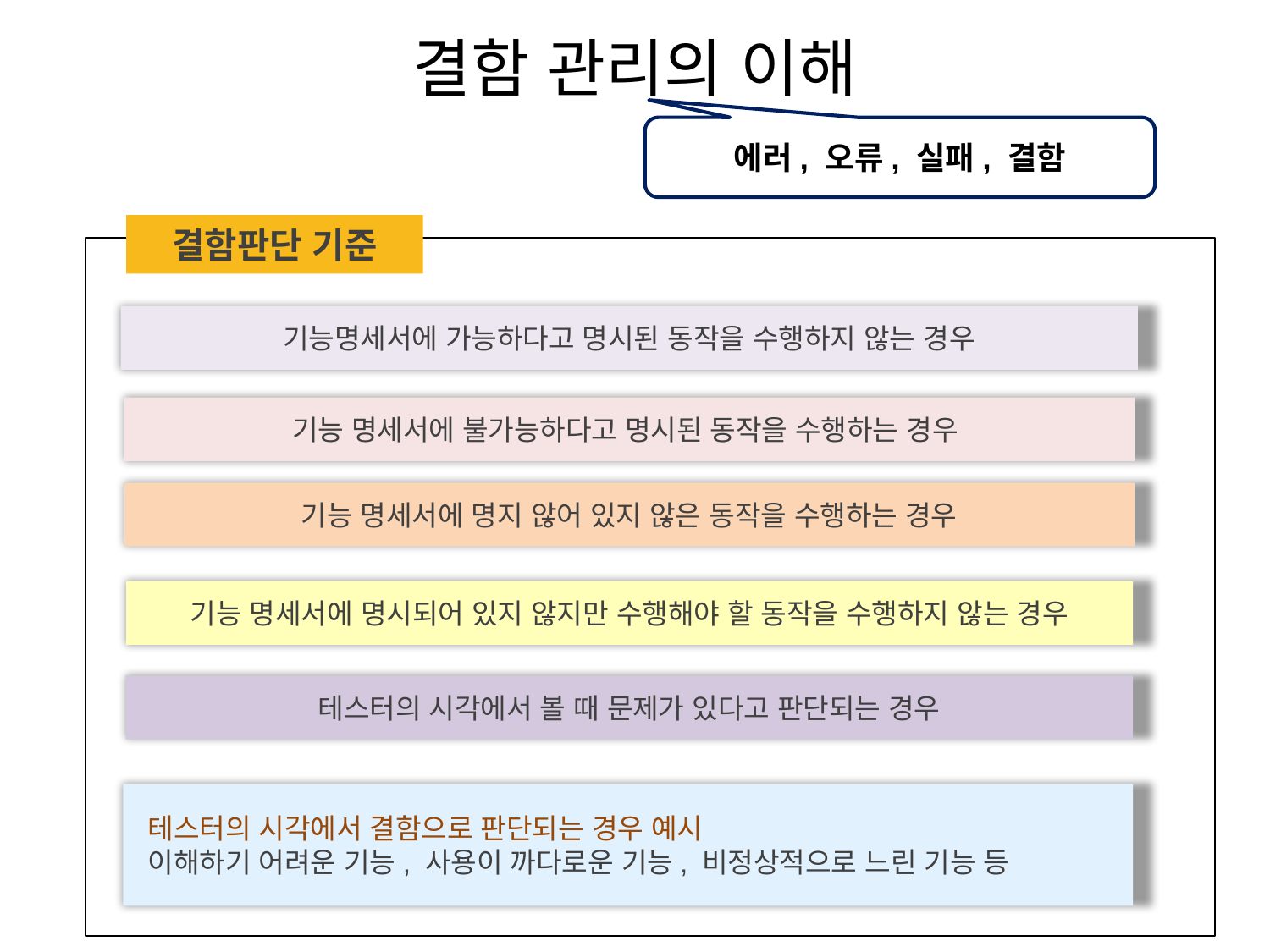

# 결함 관리의 이해
에러, 오류, 실패, 결함
결함판단 기준

기능명세서에 가능하다고 명시된 동작을 수행하지 않는 경우
기능 명세서에 불가능하다고 명시된 동작을 수행하는 경우
기능 명세서에 명지 않어 있지 않은 동작을 수행하는 경우
기능 명세서에 명시되어 있지 않지만 수행해야 할 동작을 수행하지 않는 경우
테스터의 시각에서 볼 때 문제가 있다고 판단되는 경우
테스터의 시각에서 결함으로 판단되는 경우 예시
이해하기 어려운 기능, 사용이 까다로운 기능, 비정상적으로 느린 기능 등